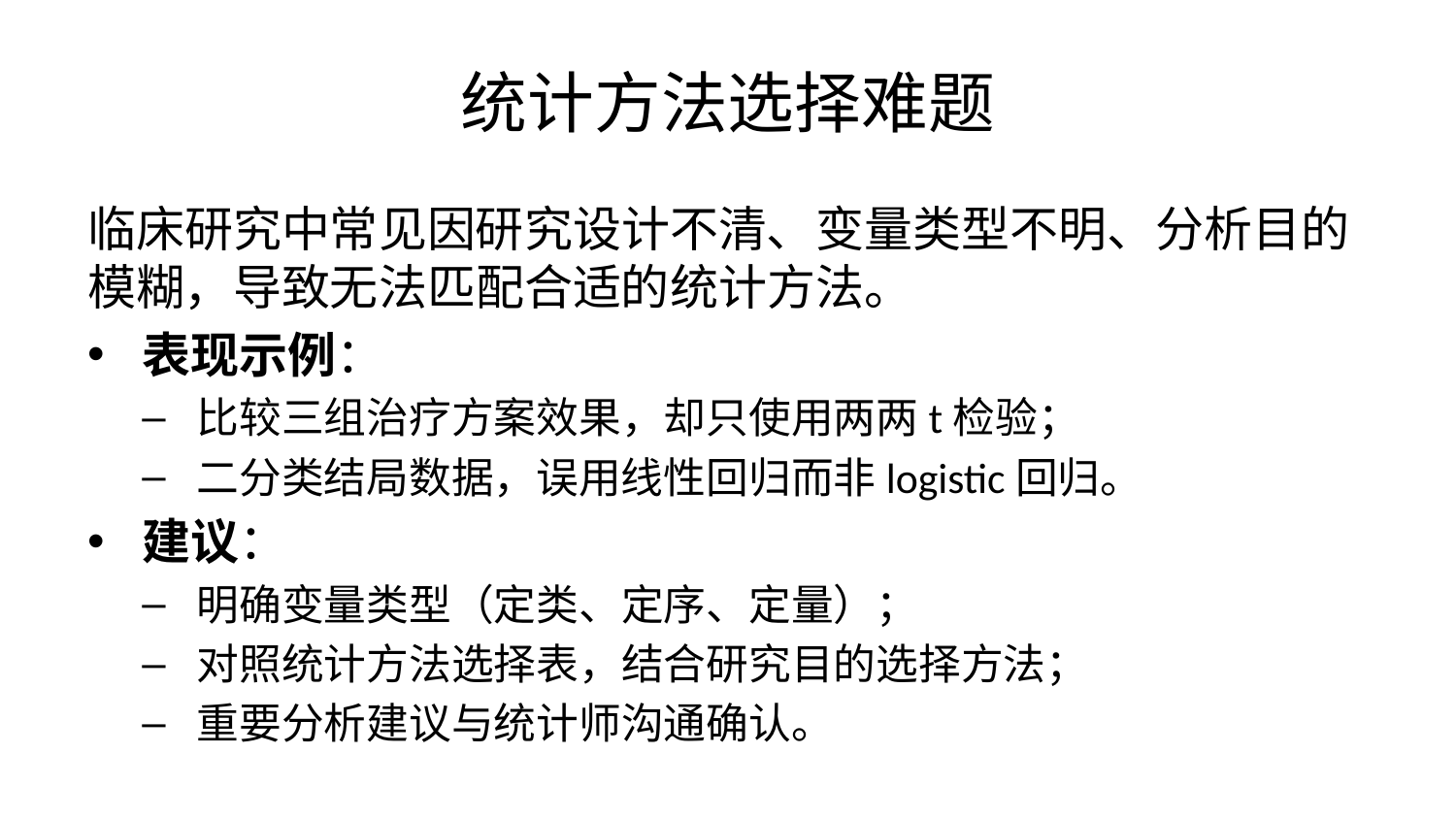

# 统计方法选择难题
临床研究中常见因研究设计不清、变量类型不明、分析目的模糊，导致无法匹配合适的统计方法。
表现示例：
比较三组治疗方案效果，却只使用两两t检验；
二分类结局数据，误用线性回归而非logistic回归。
建议：
明确变量类型（定类、定序、定量）；
对照统计方法选择表，结合研究目的选择方法；
重要分析建议与统计师沟通确认。